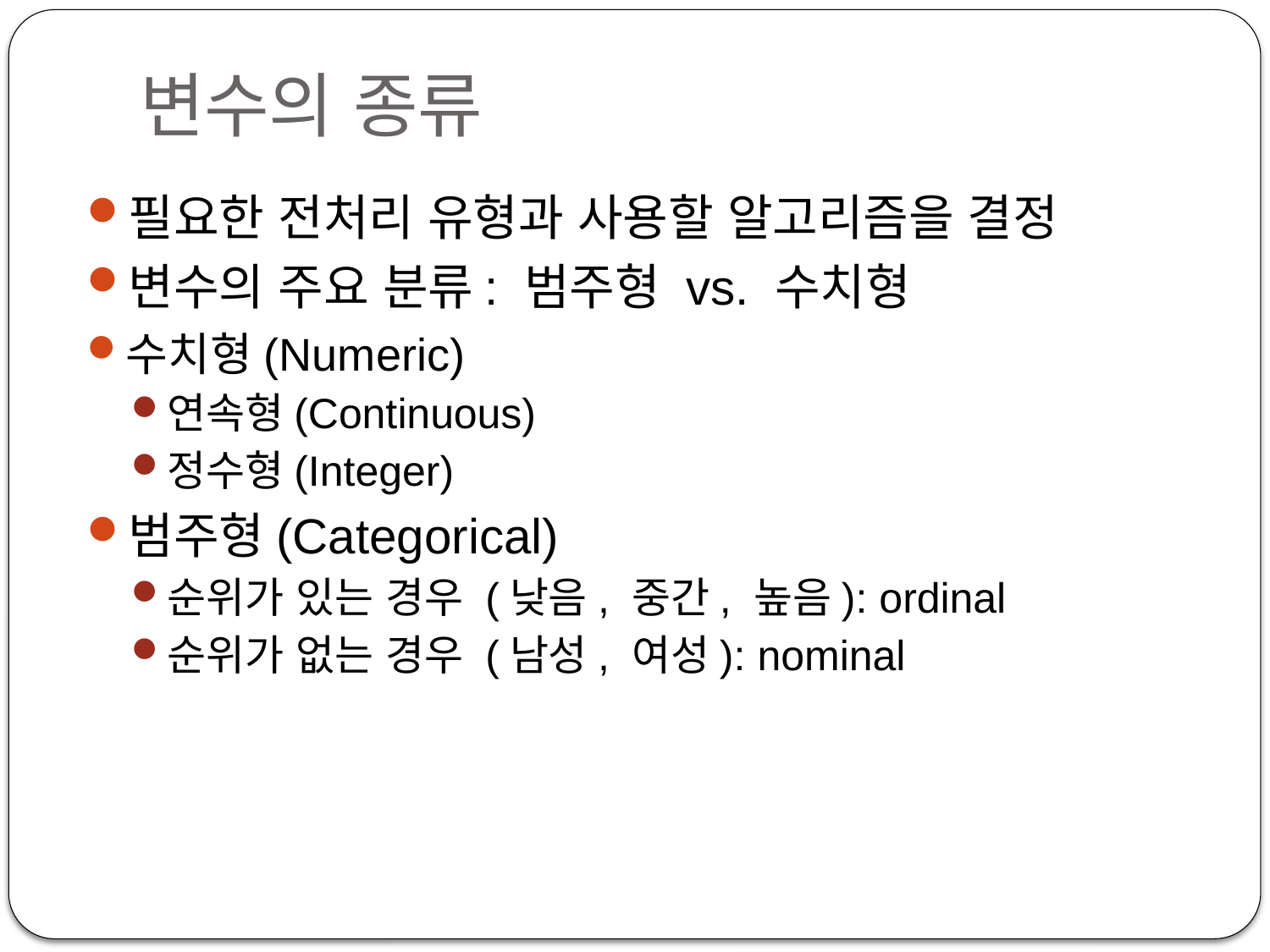

# 변수의 종류
필요한 전처리 유형과 사용할 알고리즘을 결정
변수의 주요 분류: 범주형 vs. 수치형
수치형(Numeric)
연속형(Continuous)
정수형(Integer)
범주형(Categorical)
순위가 있는 경우 (낮음, 중간, 높음): ordinal
순위가 없는 경우 (남성, 여성): nominal